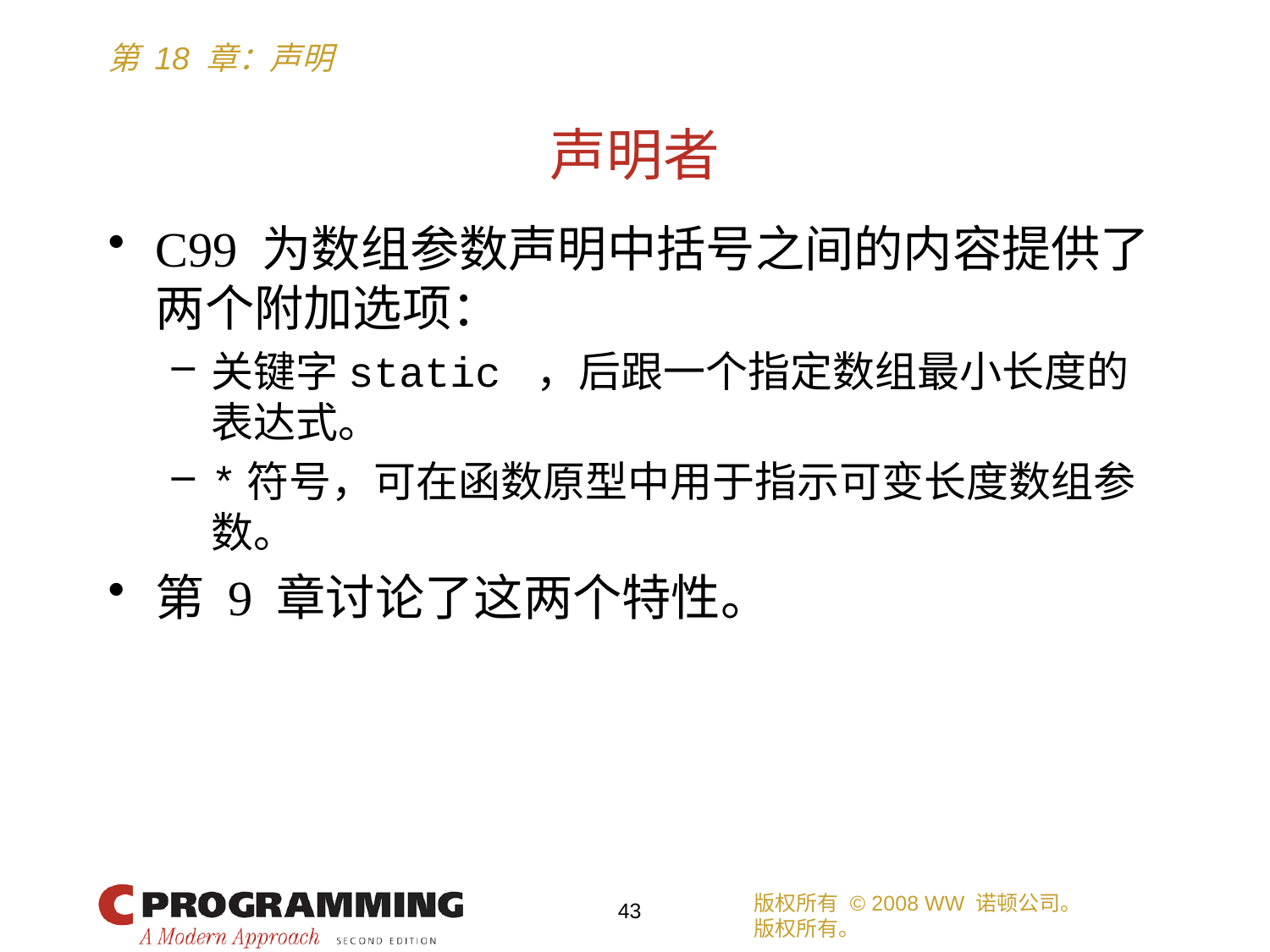

# 声明者
C99 为数组参数声明中括号之间的内容提供了两个附加选项：
关键字static ，后跟一个指定数组最小长度的表达式。
*符号，可在函数原型中用于指示可变长度数组参数。
第 9 章讨论了这两个特性。
版权所有 © 2008 WW 诺顿公司。
版权所有。
43